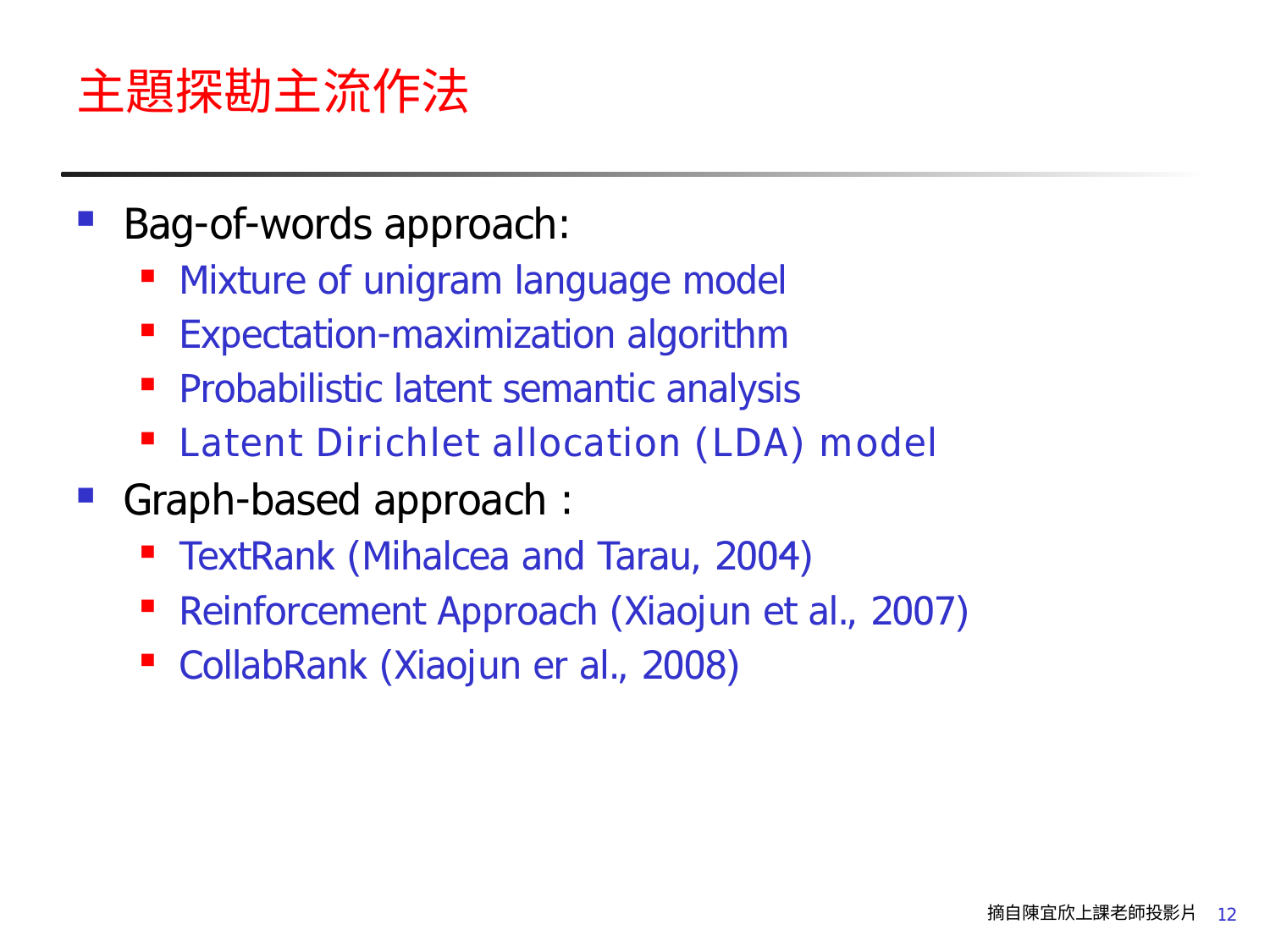

# 主題探勘主流作法
Bag-of-words approach:
Mixture of unigram language model
Expectation-maximization algorithm
Probabilistic latent semantic analysis
Latent Dirichlet allocation (LDA) model
Graph-based approach :
TextRank (Mihalcea and Tarau, 2004)
Reinforcement Approach (Xiaojun et al., 2007)
CollabRank (Xiaojun er al., 2008)
12
摘自陳宜欣上課老師投影片